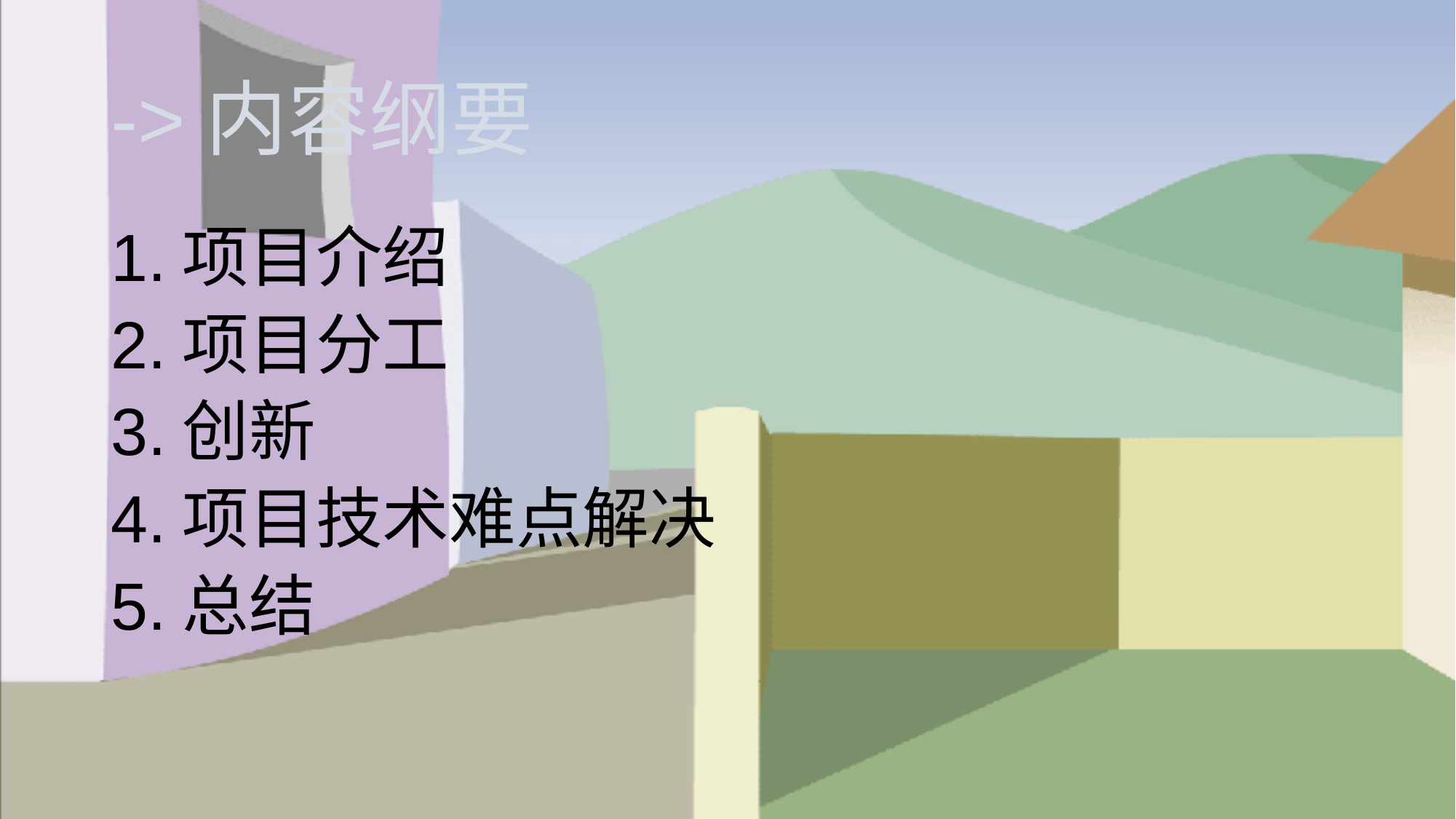

# ->内容纲要
1.项目介绍
2.项目分工
3.创新
4.项目技术难点解决
5.总结